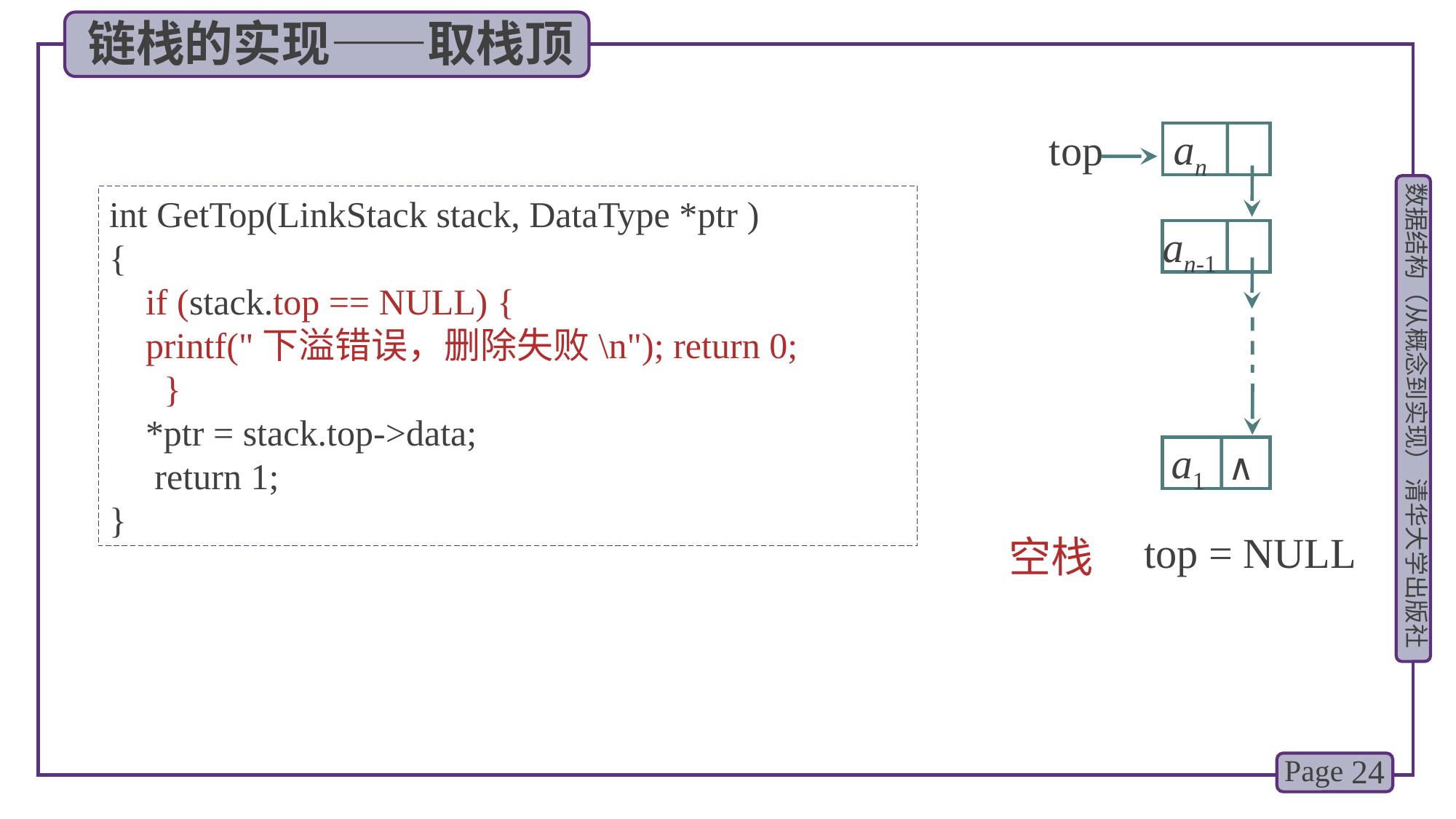

链栈的实现——取栈顶

an

top

int GetTop(LinkStack stack, DataType *ptr )
{
    if (stack.top == NULL) {
    printf("下溢错误，删除失败\n"); return 0;
      }
    *ptr = stack.top->data;
     return 1;
}
an-1

a1

∧
top = NULL
空栈